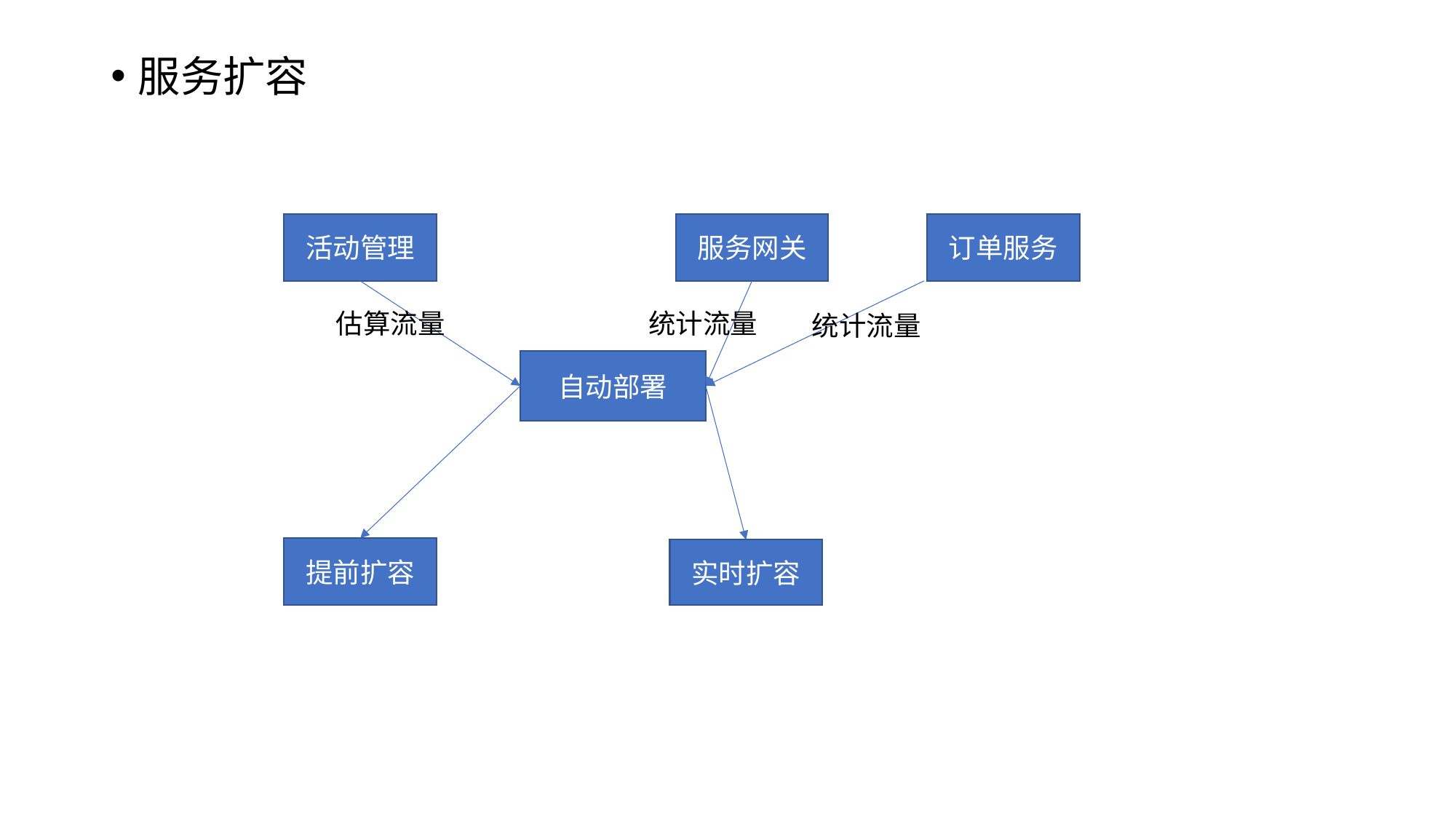

服务扩容
活动管理
服务网关
订单服务
估算流量
统计流量
统计流量
自动部署
提前扩容
实时扩容